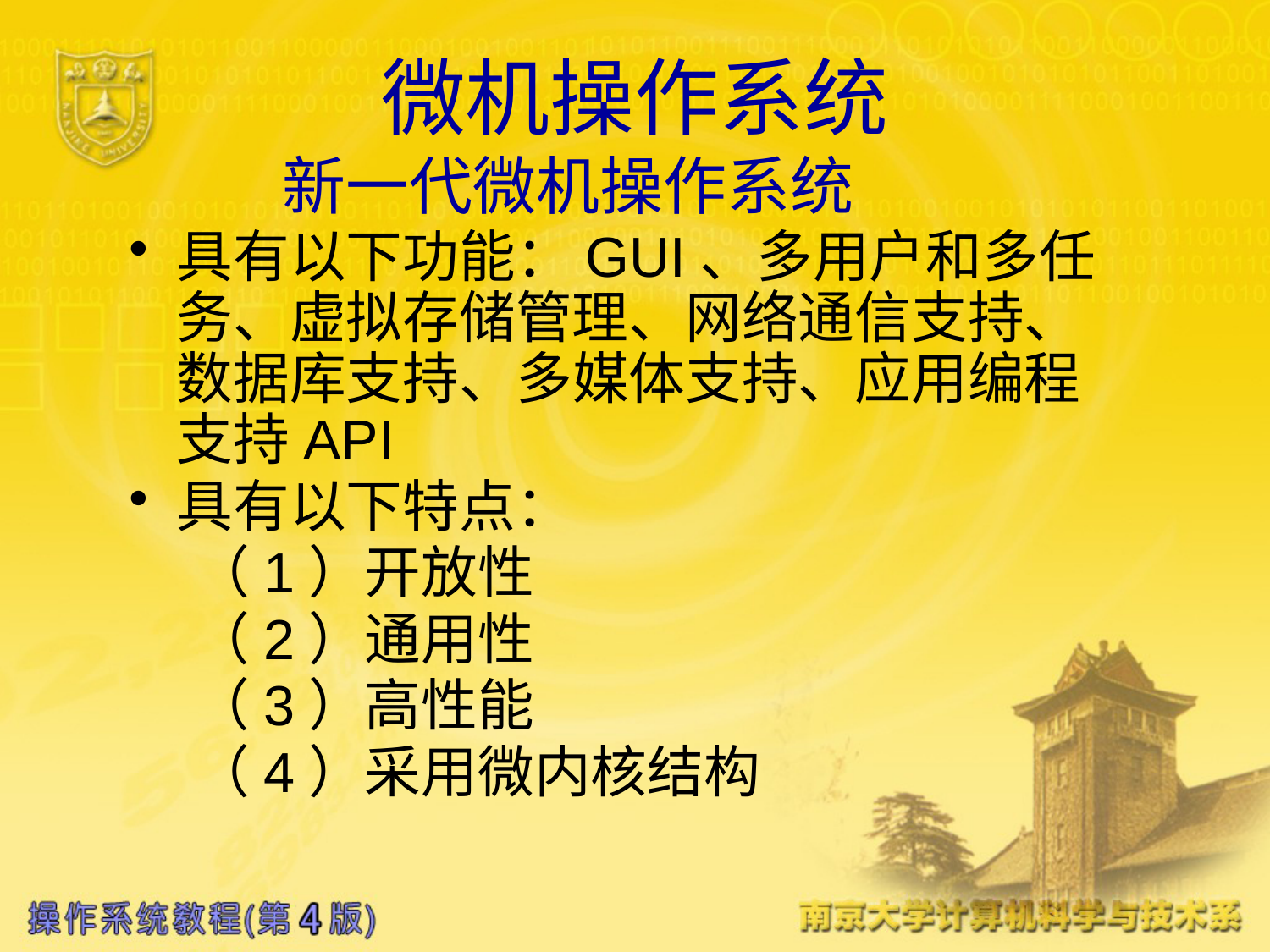

# 微机操作系统
           新一代微机操作系统
具有以下功能：GUI、多用户和多任务、虚拟存储管理、网络通信支持、数据库支持、多媒体支持、应用编程支持API
具有以下特点：
    （1）开放性
    （2）通用性
    （3）高性能
    （4）采用微内核结构